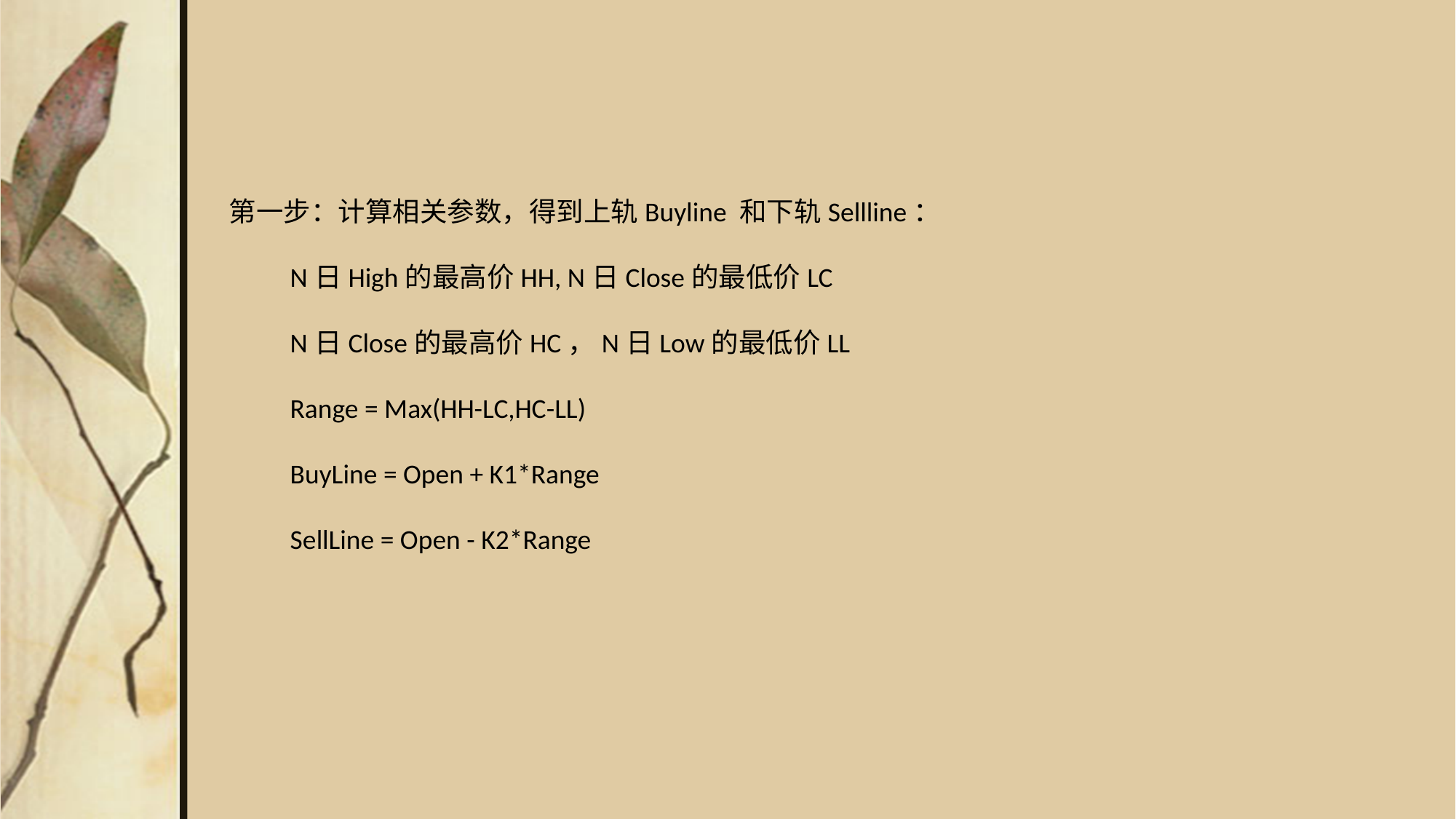

第一步：计算相关参数，得到上轨Buyline 和下轨Sellline：

　　N日High的最高价HH, N日Close的最低价LC

　　N日Close的最高价HC，N日Low的最低价LL

　　Range = Max(HH-LC,HC-LL)

　　BuyLine = Open + K1*Range

　　SellLine = Open - K2*Range